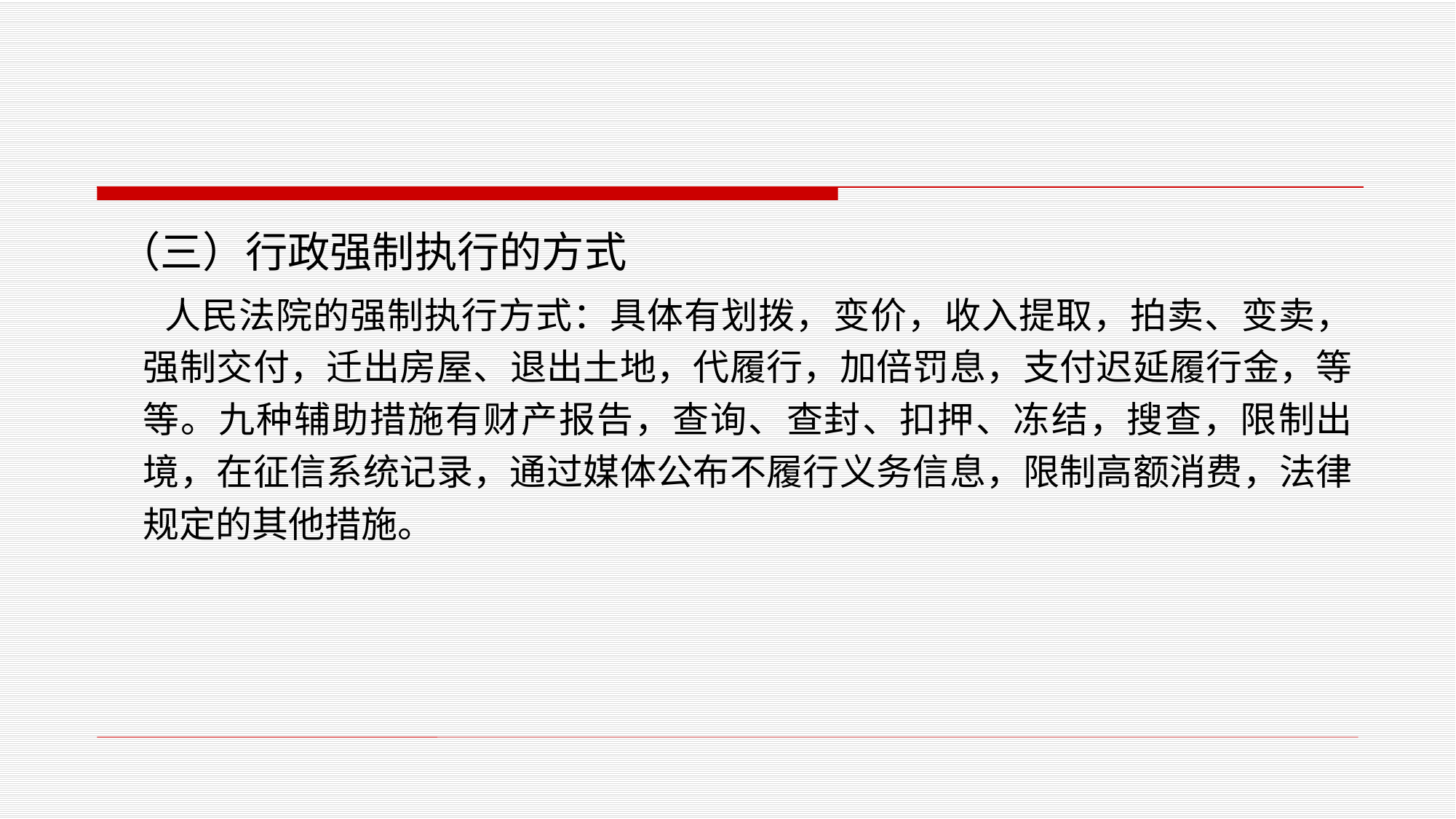

#
 （三）行政强制执行的方式
      人民法院的强制执行方式：具体有划拨，变价，收入提取，拍卖、变卖，强制交付，迁出房屋、退出土地，代履行，加倍罚息，支付迟延履行金，等等。九种辅助措施有财产报告，查询、查封、扣押、冻结，搜查，限制出境，在征信系统记录，通过媒体公布不履行义务信息，限制高额消费，法律规定的其他措施。